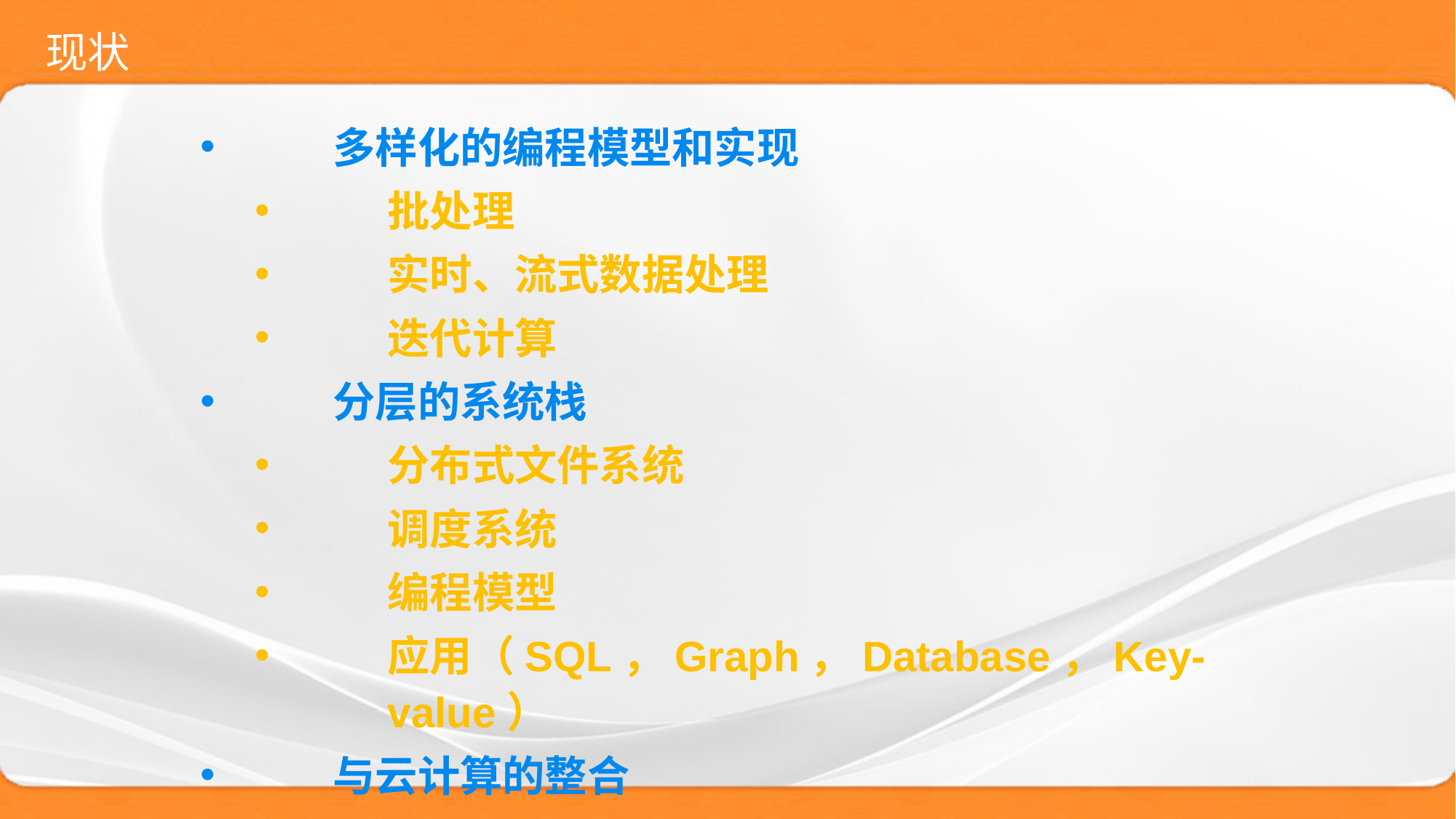

# 现状
多样化的编程模型和实现
批处理
实时、流式数据处理
迭代计算
分层的系统栈
分布式文件系统
调度系统
编程模型
应用（SQL，Graph，Database，Key-value）
与云计算的整合